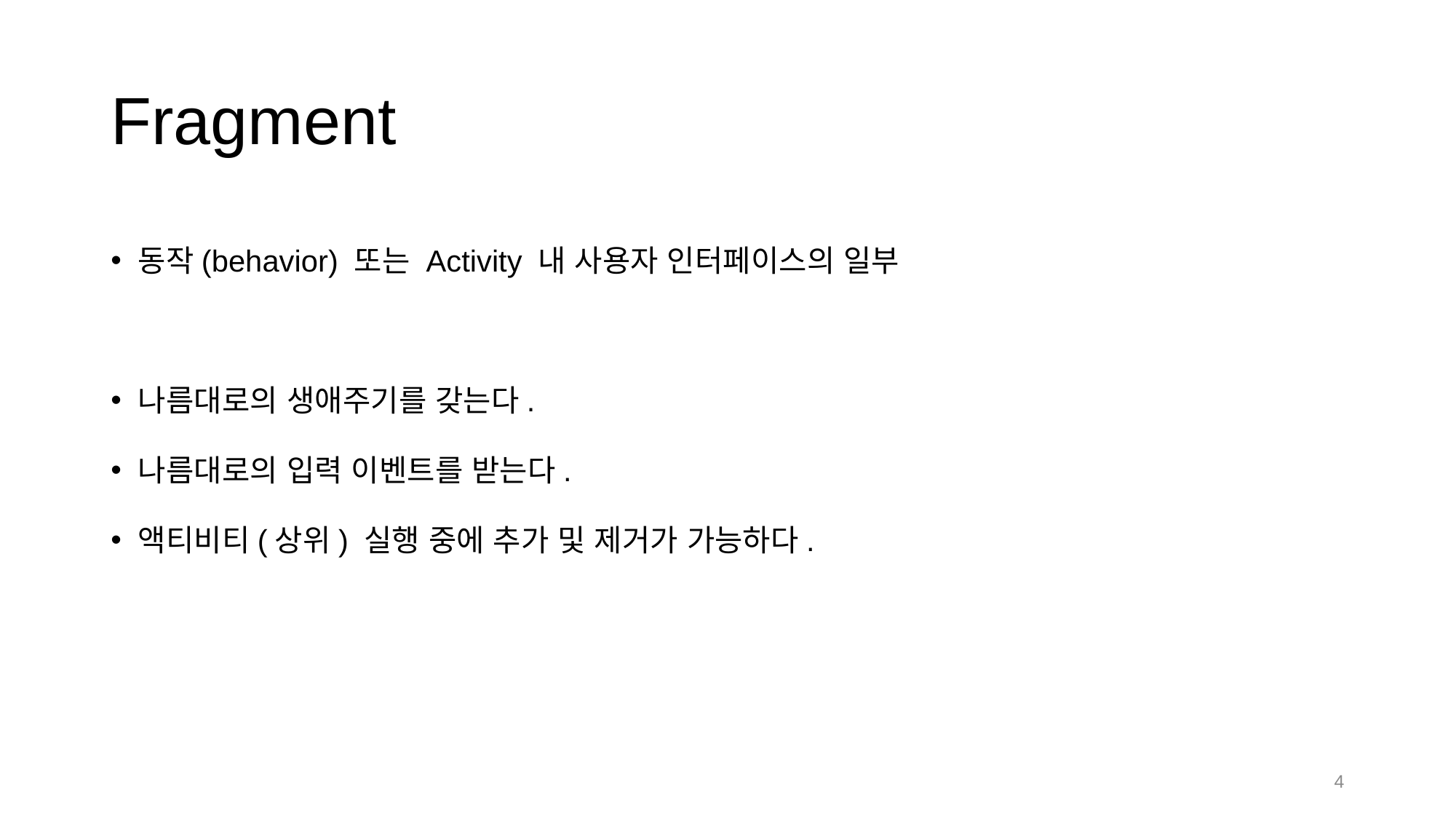

# Fragment
동작(behavior) 또는 Activity 내 사용자 인터페이스의 일부

나름대로의 생애주기를 갖는다.
나름대로의 입력 이벤트를 받는다.
액티비티(상위) 실행 중에 추가 및 제거가 가능하다.
4